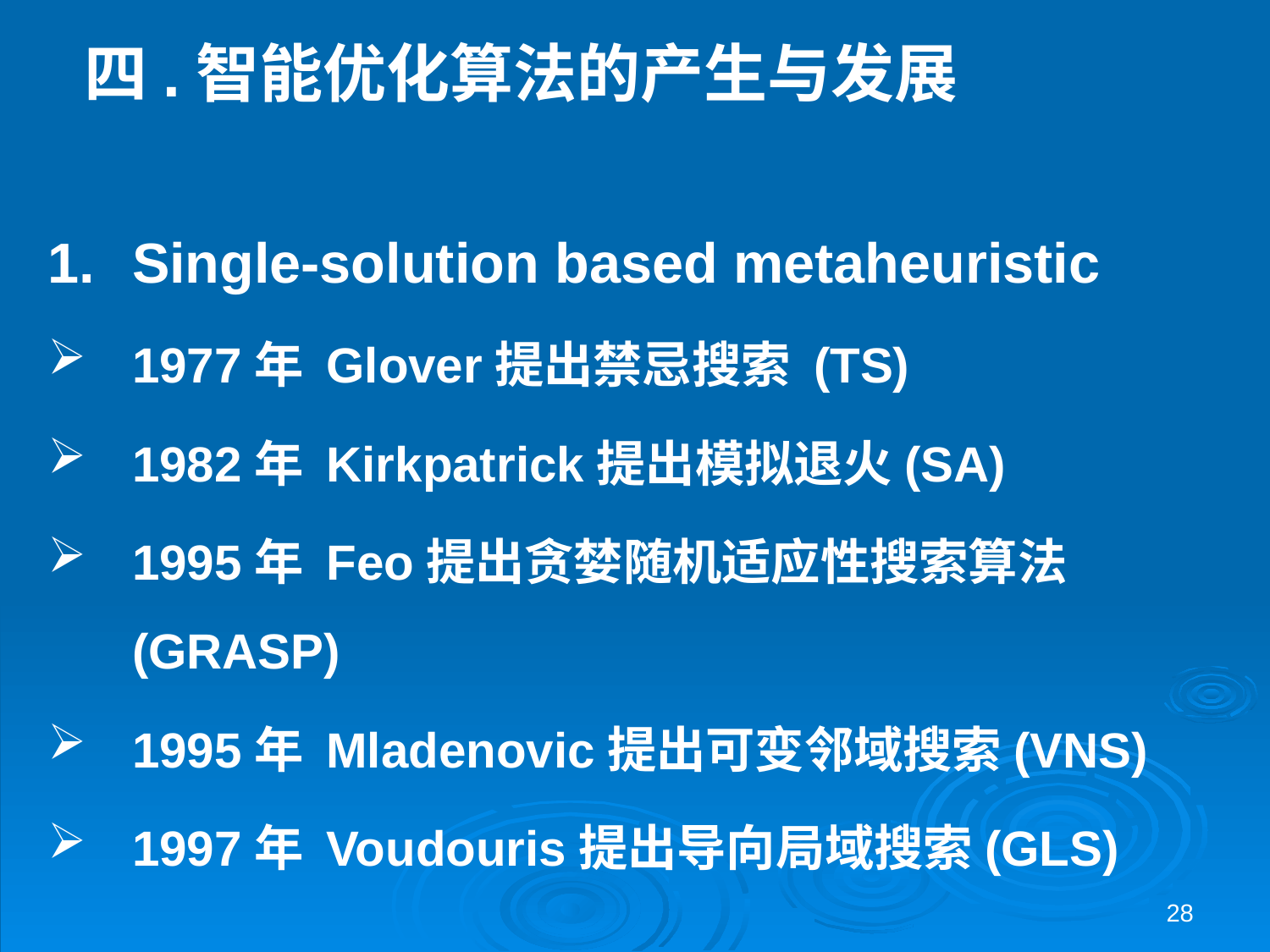

# 四.智能优化算法的产生与发展
Single-solution based metaheuristic
1977年 Glover提出禁忌搜索 (TS)
1982年 Kirkpatrick提出模拟退火(SA)
1995年 Feo提出贪婪随机适应性搜索算法(GRASP)
1995年 Mladenovic提出可变邻域搜索(VNS)
1997年 Voudouris提出导向局域搜索(GLS)
28